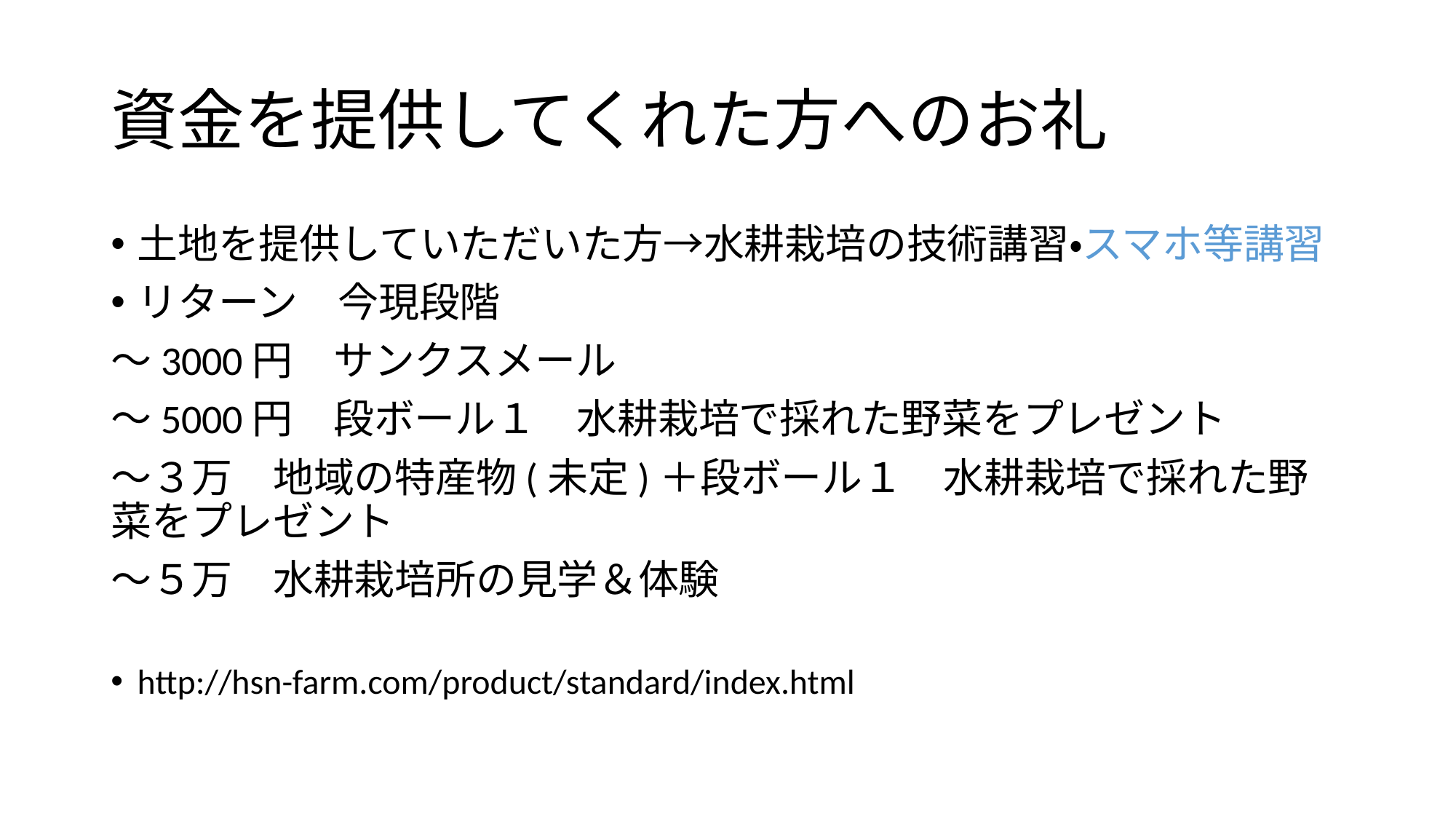

# 資金を提供してくれた方へのお礼
土地を提供していただいた方→水耕栽培の技術講習・スマホ等講習
リターン　今現段階
～3000円　サンクスメール
～5000円　段ボール１　水耕栽培で採れた野菜をプレゼント
～３万　地域の特産物(未定)＋段ボール１　水耕栽培で採れた野菜をプレゼント
～５万　水耕栽培所の見学＆体験

http://hsn-farm.com/product/standard/index.html